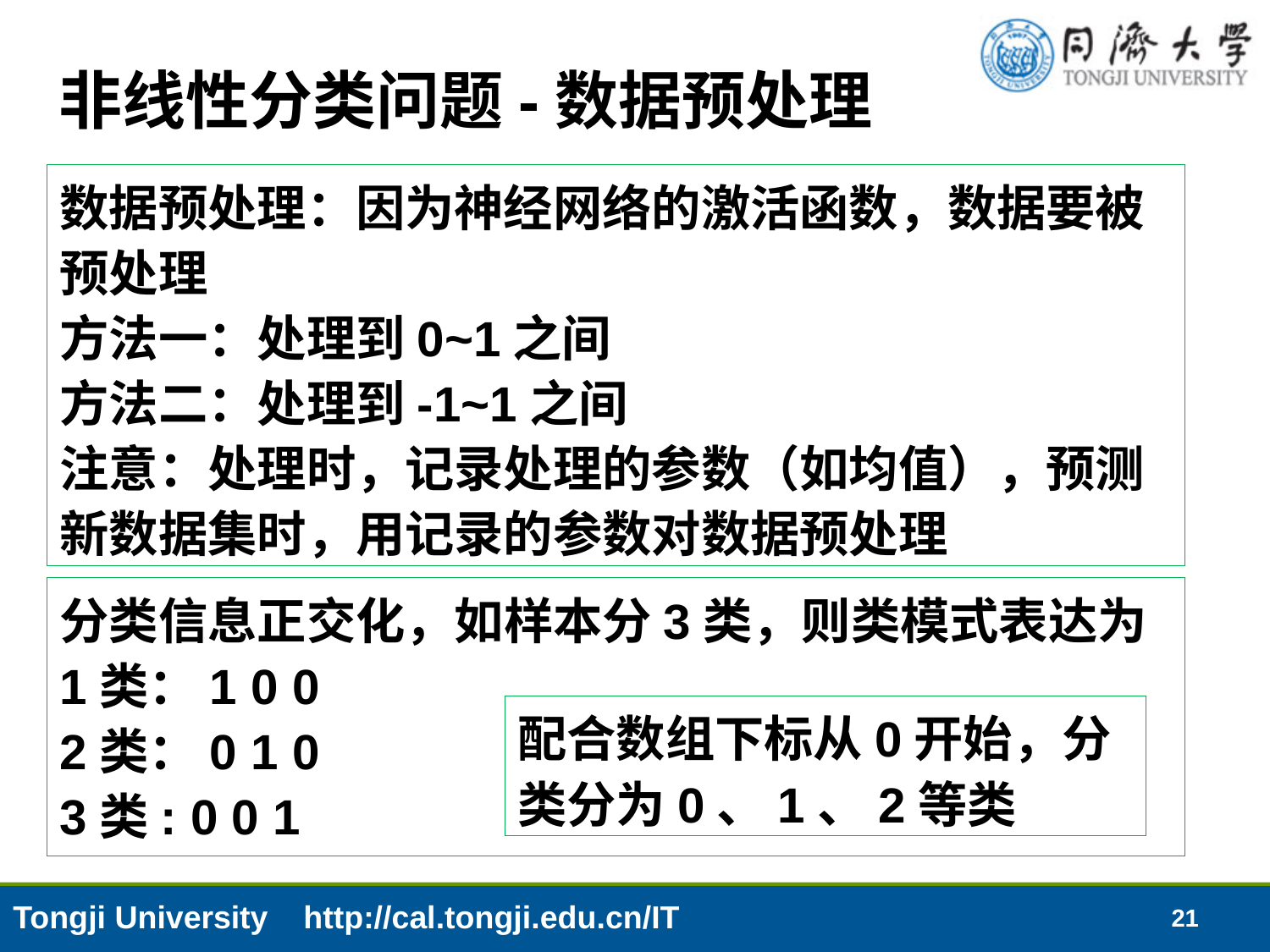

# 非线性分类问题-数据预处理
数据预处理：因为神经网络的激活函数，数据要被预处理
方法一：处理到0~1之间
方法二：处理到-1~1之间
注意：处理时，记录处理的参数（如均值），预测新数据集时，用记录的参数对数据预处理
分类信息正交化，如样本分3类，则类模式表达为
1类：1 0 0
2类：0 1 0
3类: 0 0 1
配合数组下标从0开始，分类分为0、1、2等类